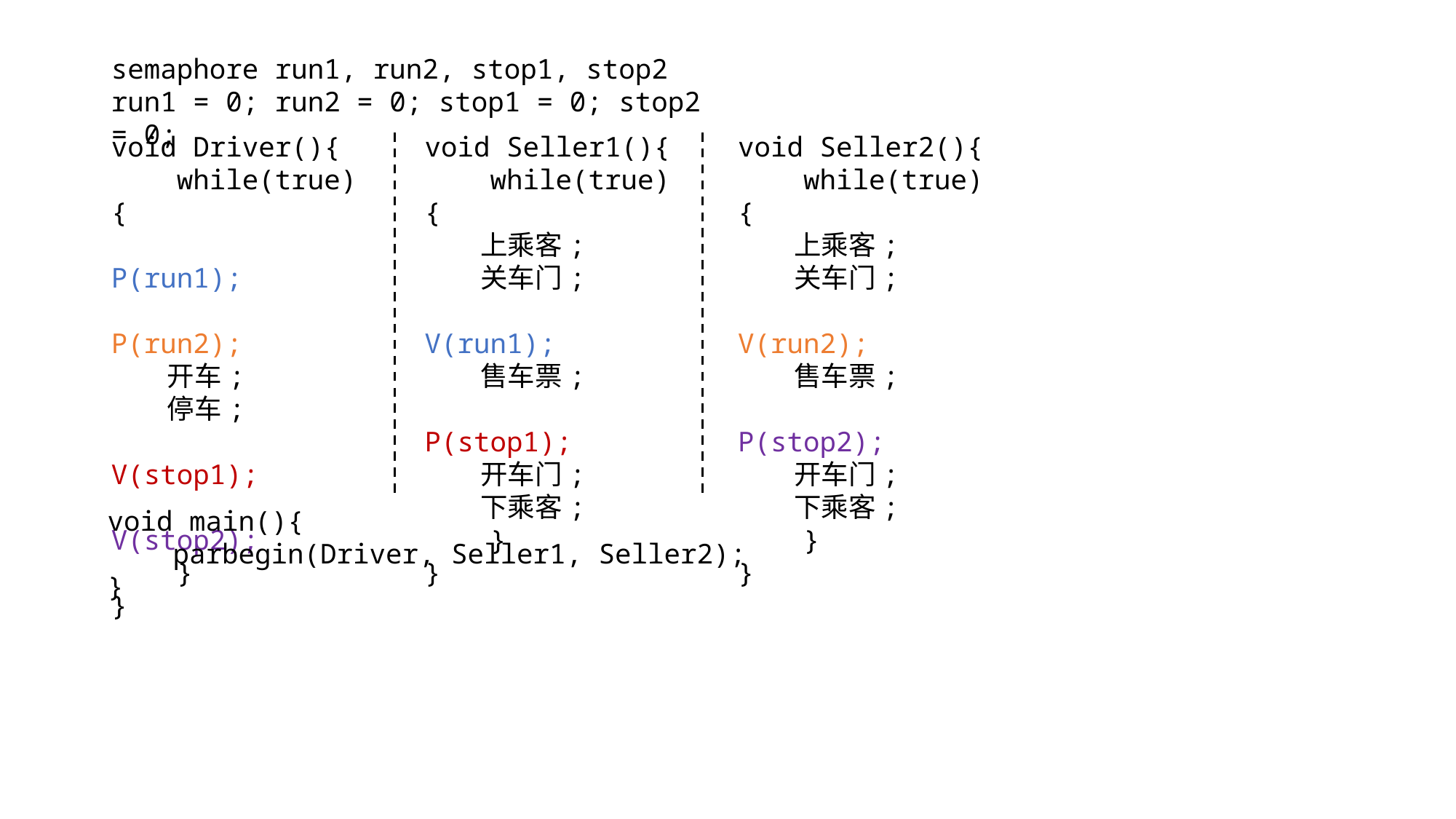

semaphore run1, run2, stop1, stop2
run1 = 0; run2 = 0; stop1 = 0; stop2 = 0;
void Driver(){
    while(true){
        P(run1);
        P(run2);
        开车;
        停车;
        V(stop1);
        V(stop2);
    }
}
void Seller1(){
    while(true){
        上乘客;
        关车门;
        V(run1);
        售车票;
        P(stop1);
        开车门;
        下乘客;
    }
}
void Seller2(){
    while(true){
        上乘客;
        关车门;
        V(run2);
        售车票;
        P(stop2);
        开车门;
        下乘客;
    }
}
void main(){
    parbegin(Driver, Seller1, Seller2);
}